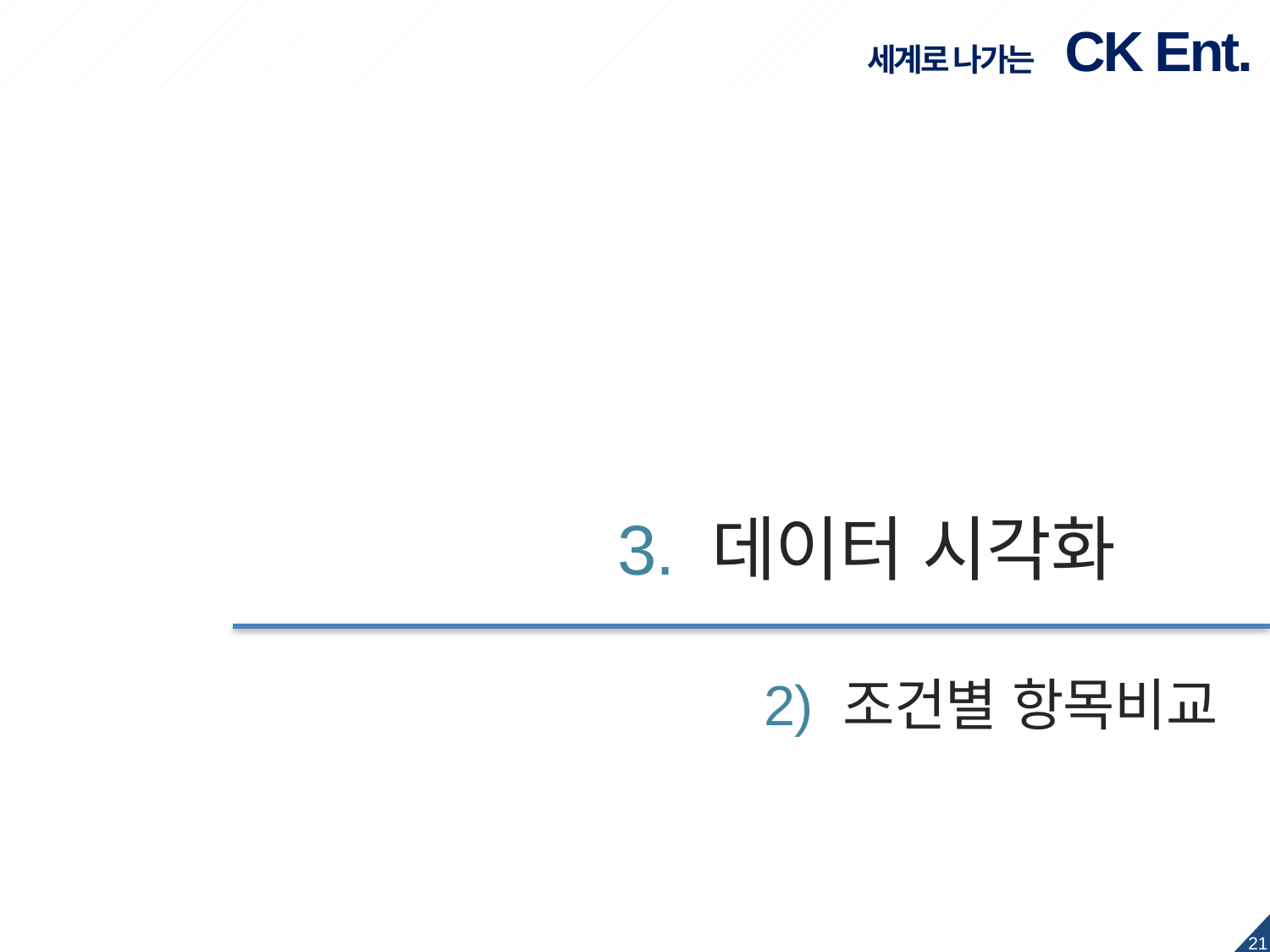

세계로 나가는 CK Ent.

3. 데이터 시각화
2) 조건별 항목비교